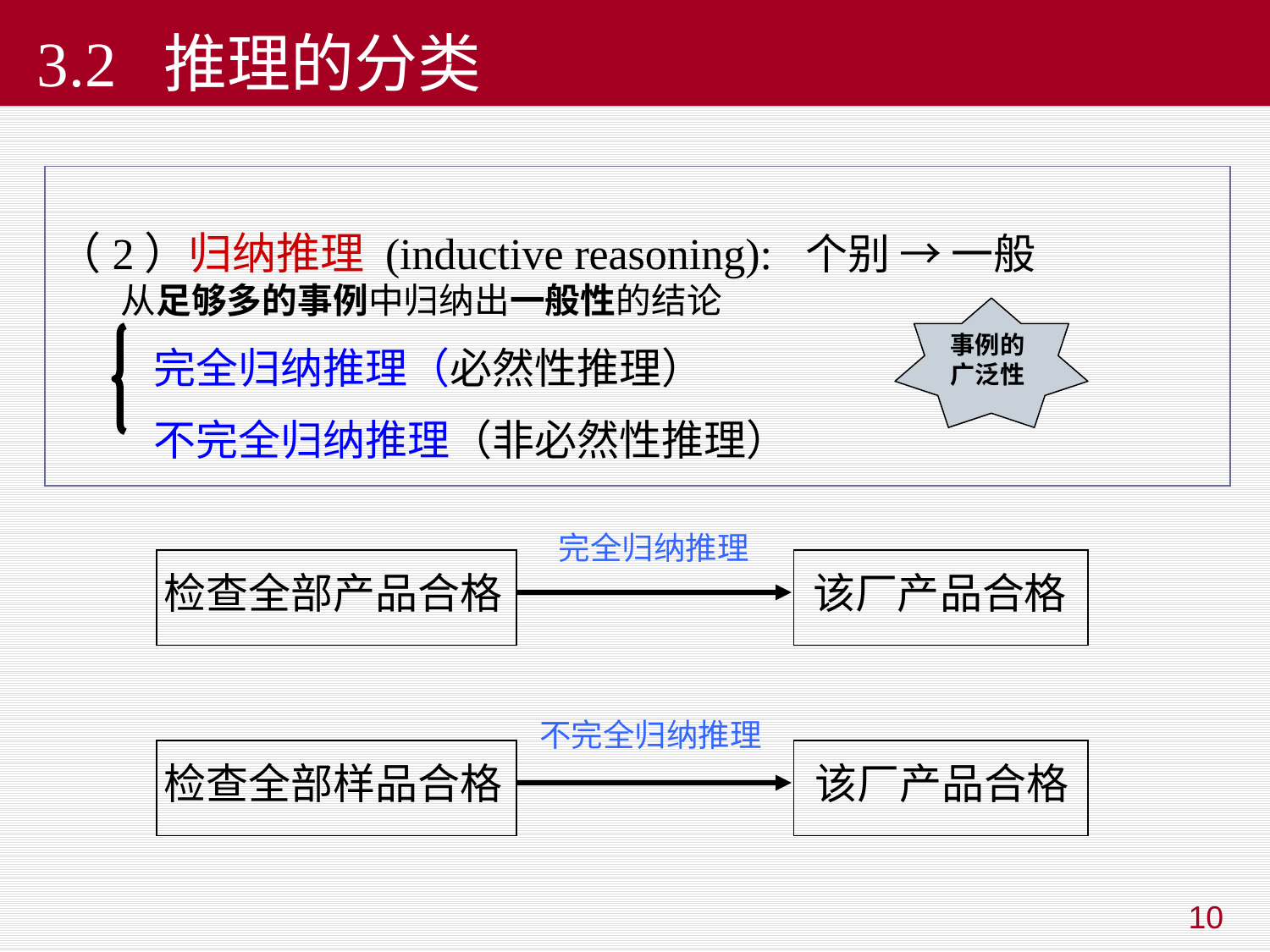

# 3.2  推理的分类

（2）归纳推理 (inductive reasoning):  个别 → 一般
从足够多的事例中归纳出一般性的结论
         完全归纳推理（必然性推理）
         不完全归纳推理（非必然性推理）

事例的
广泛性
完全归纳推理

该厂产品合格
检查全部产品合格

不完全归纳推理

该厂产品合格
检查全部样品合格

10